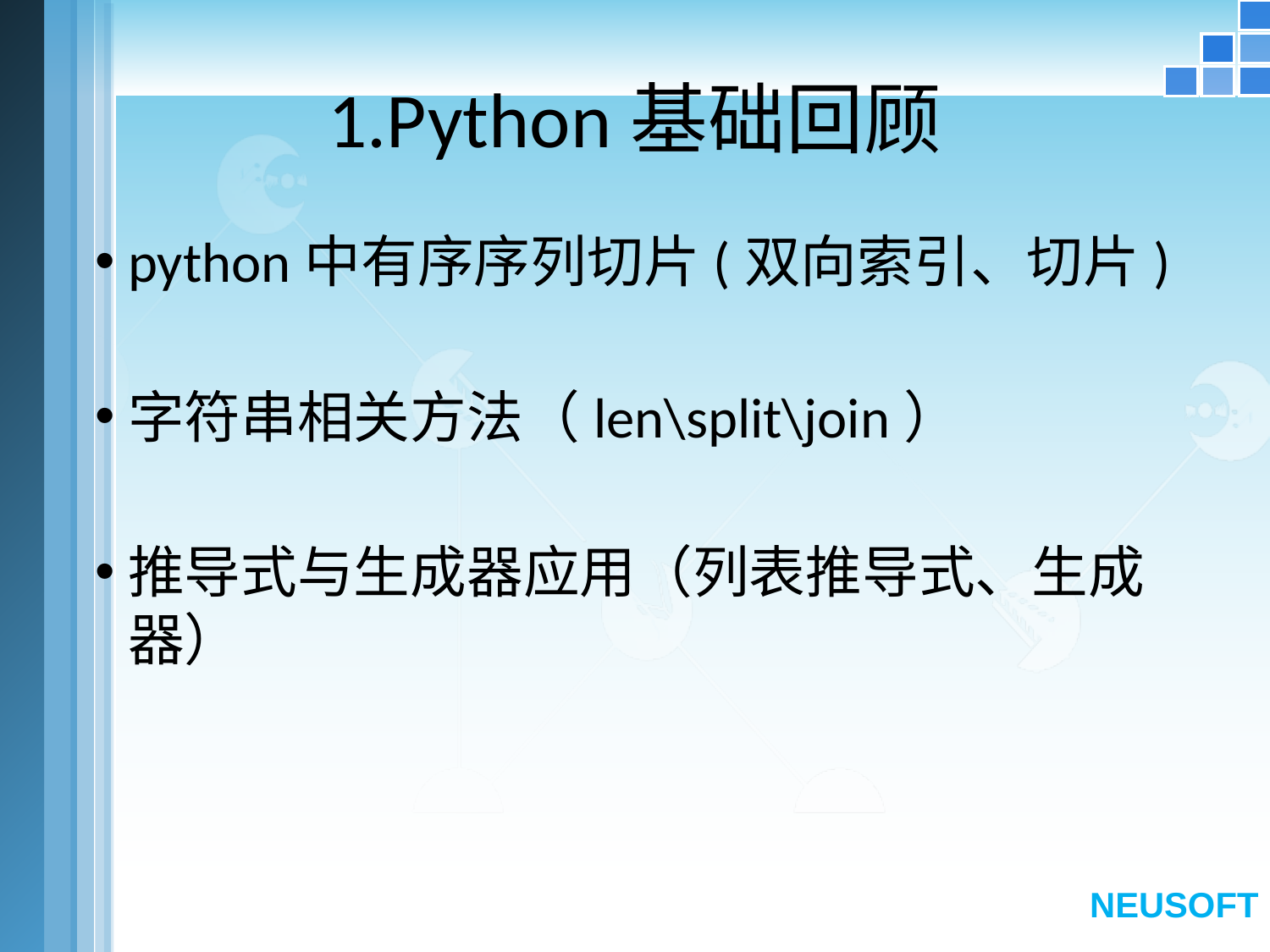

# 1.Python基础回顾
python中有序序列切片(双向索引、切片)

字符串相关方法（len\split\join）

推导式与生成器应用（列表推导式、生成器）